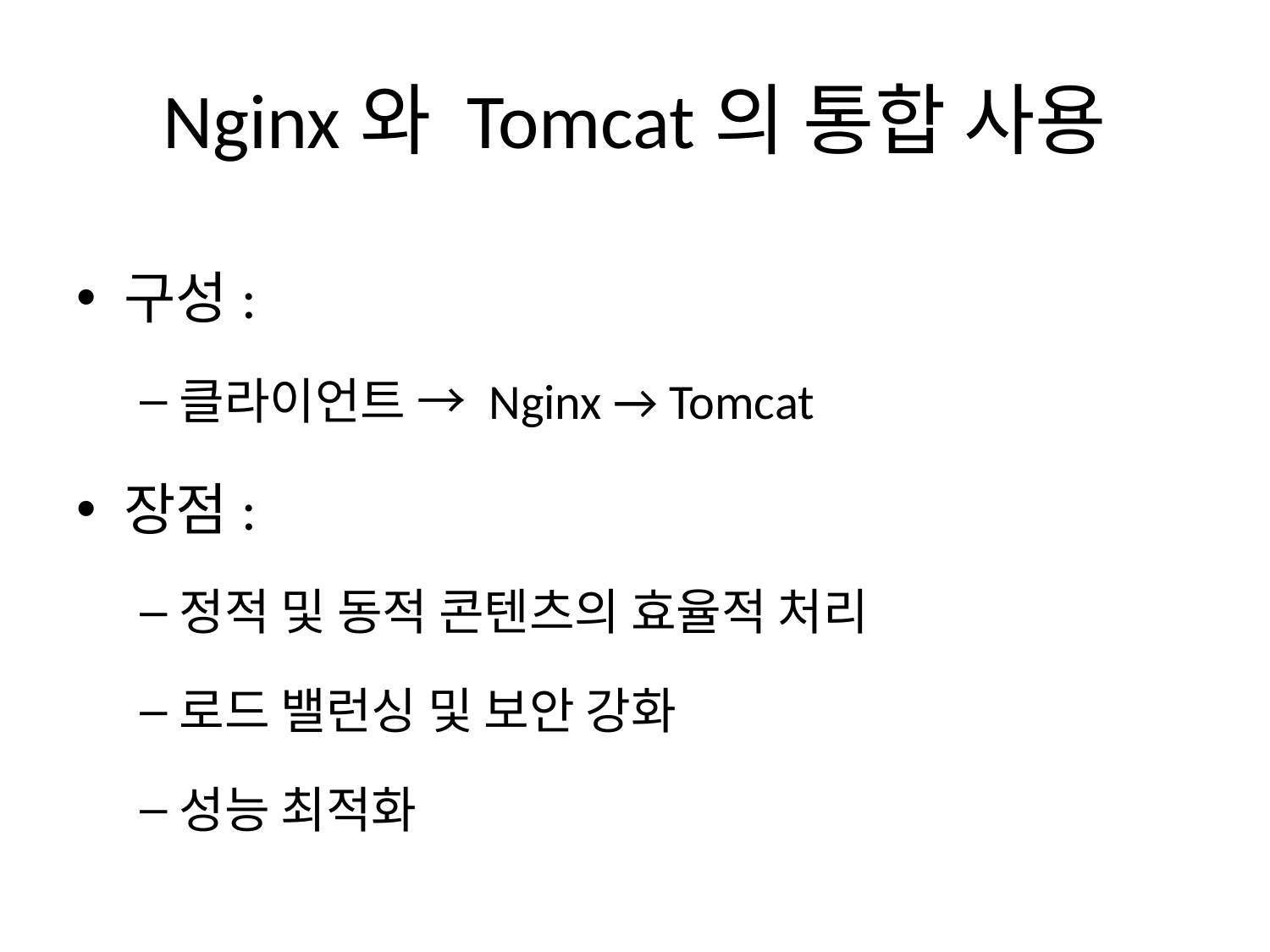

# Nginx와 Tomcat의 통합 사용
구성:
클라이언트 → Nginx → Tomcat
장점:
정적 및 동적 콘텐츠의 효율적 처리
로드 밸런싱 및 보안 강화
성능 최적화